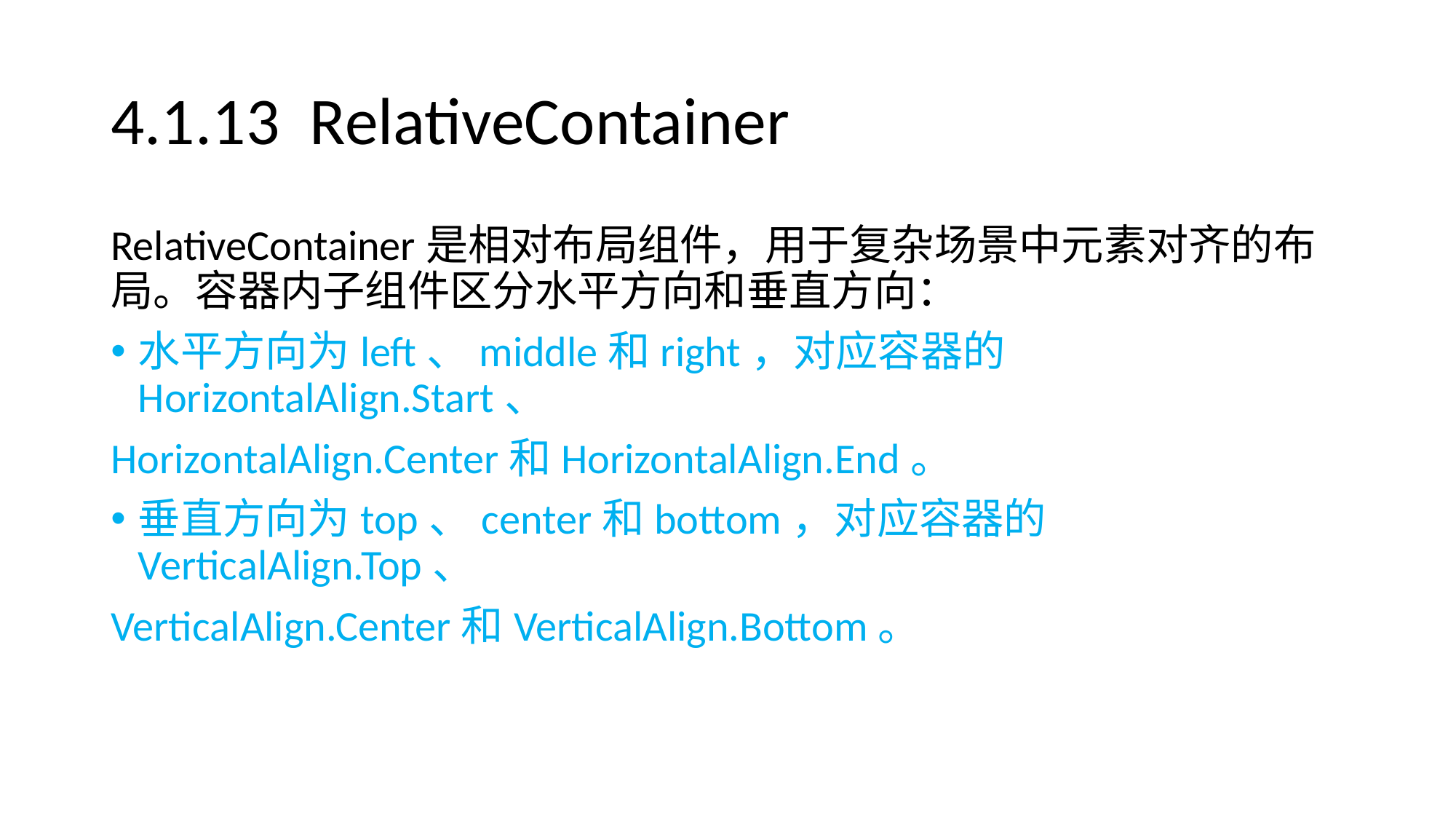

# 4.1.13  RelativeContainer
RelativeContainer是相对布局组件，用于复杂场景中元素对齐的布局。容器内子组件区分水平方向和垂直方向：
水平方向为left、middle和right，对应容器的HorizontalAlign.Start、
HorizontalAlign.Center和HorizontalAlign.End。
垂直方向为top、center和bottom，对应容器的VerticalAlign.Top、
VerticalAlign.Center和VerticalAlign.Bottom。